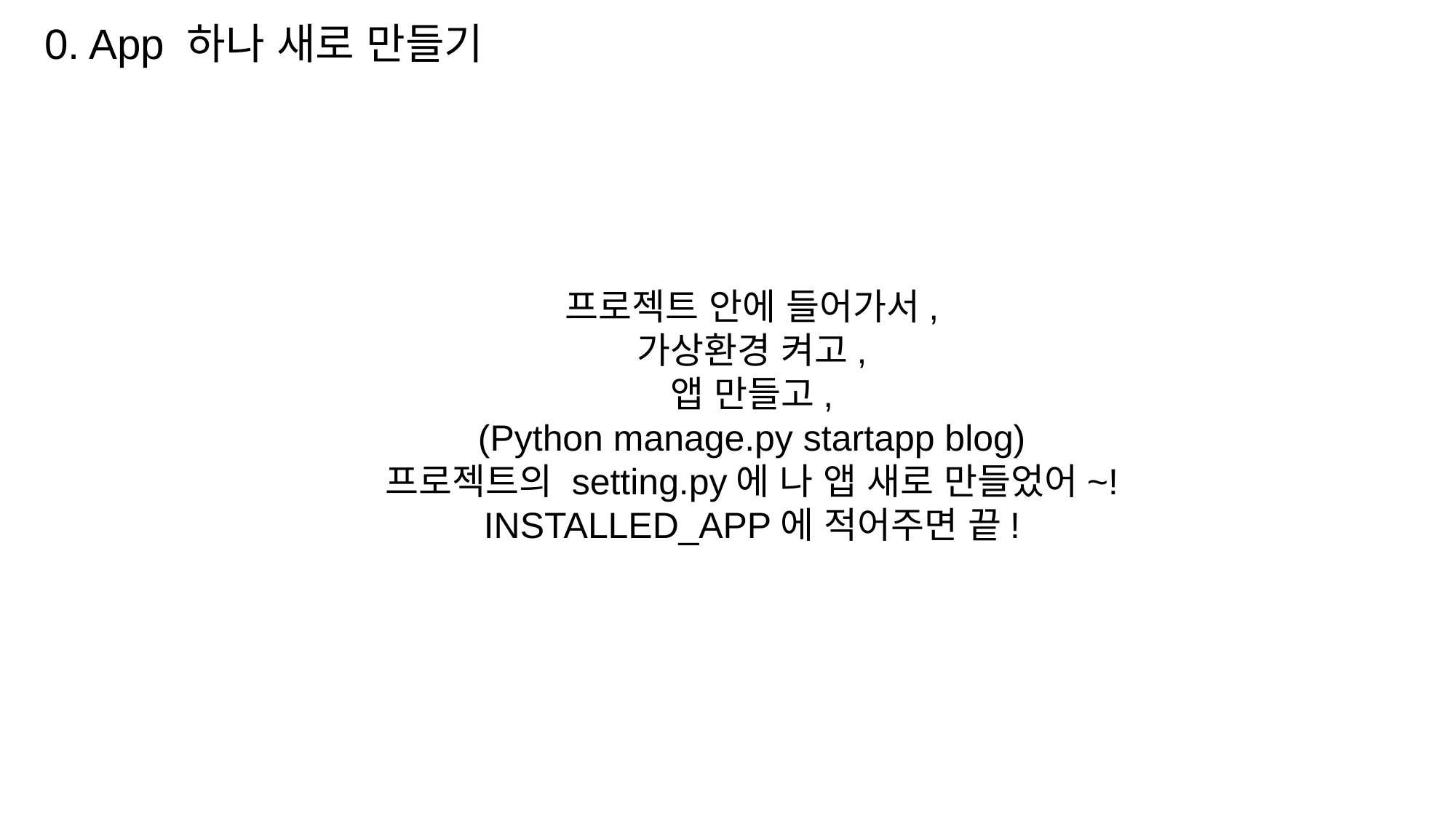

0. App 하나 새로 만들기
프로젝트 안에 들어가서,
가상환경 켜고,
앱 만들고,
(Python manage.py startapp blog)
프로젝트의 setting.py에 나 앱 새로 만들었어~!
INSTALLED_APP에 적어주면 끝!